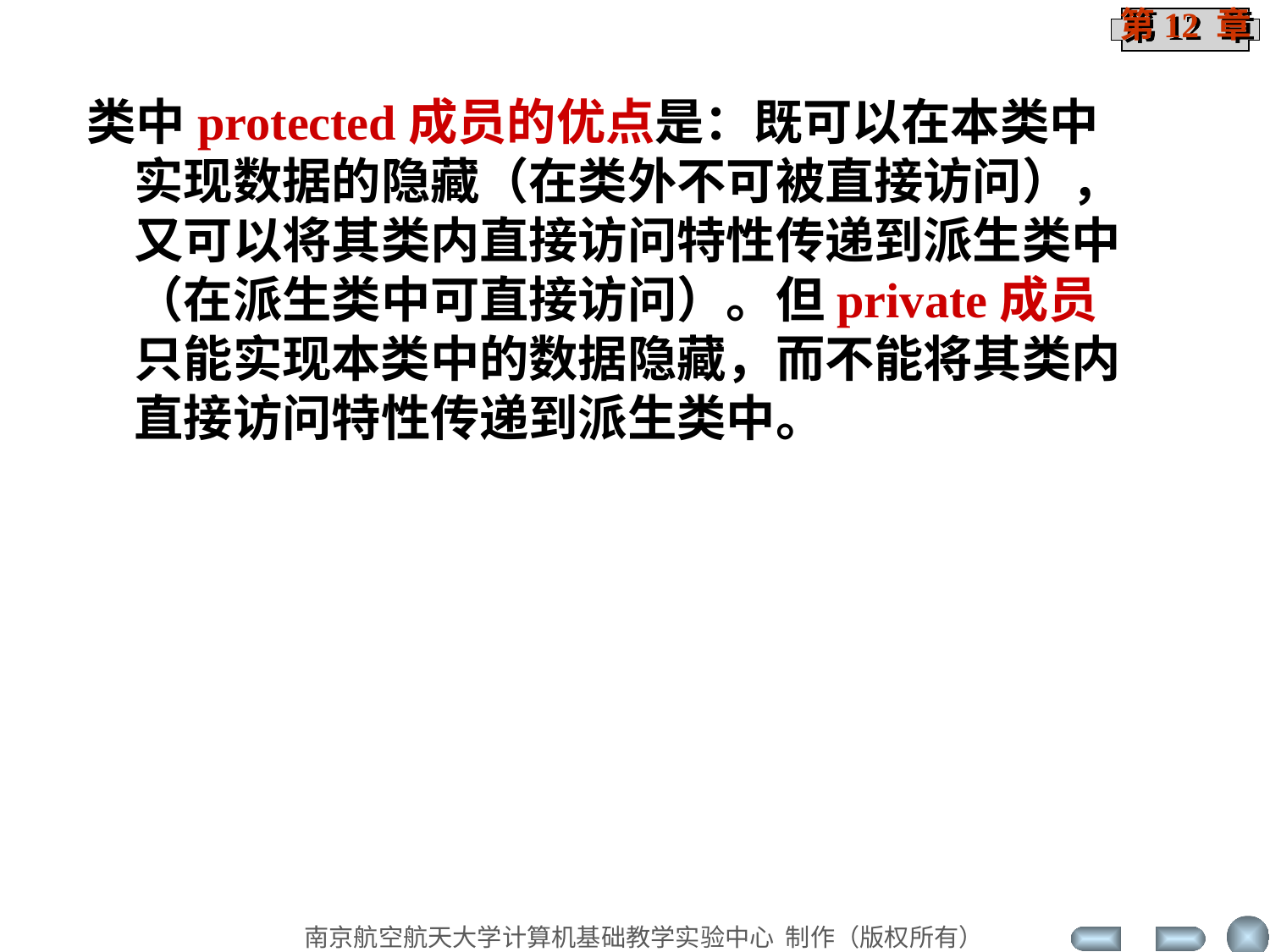

类中protected成员的优点是：既可以在本类中实现数据的隐藏（在类外不可被直接访问），又可以将其类内直接访问特性传递到派生类中（在派生类中可直接访问）。但private成员只能实现本类中的数据隐藏，而不能将其类内直接访问特性传递到派生类中。